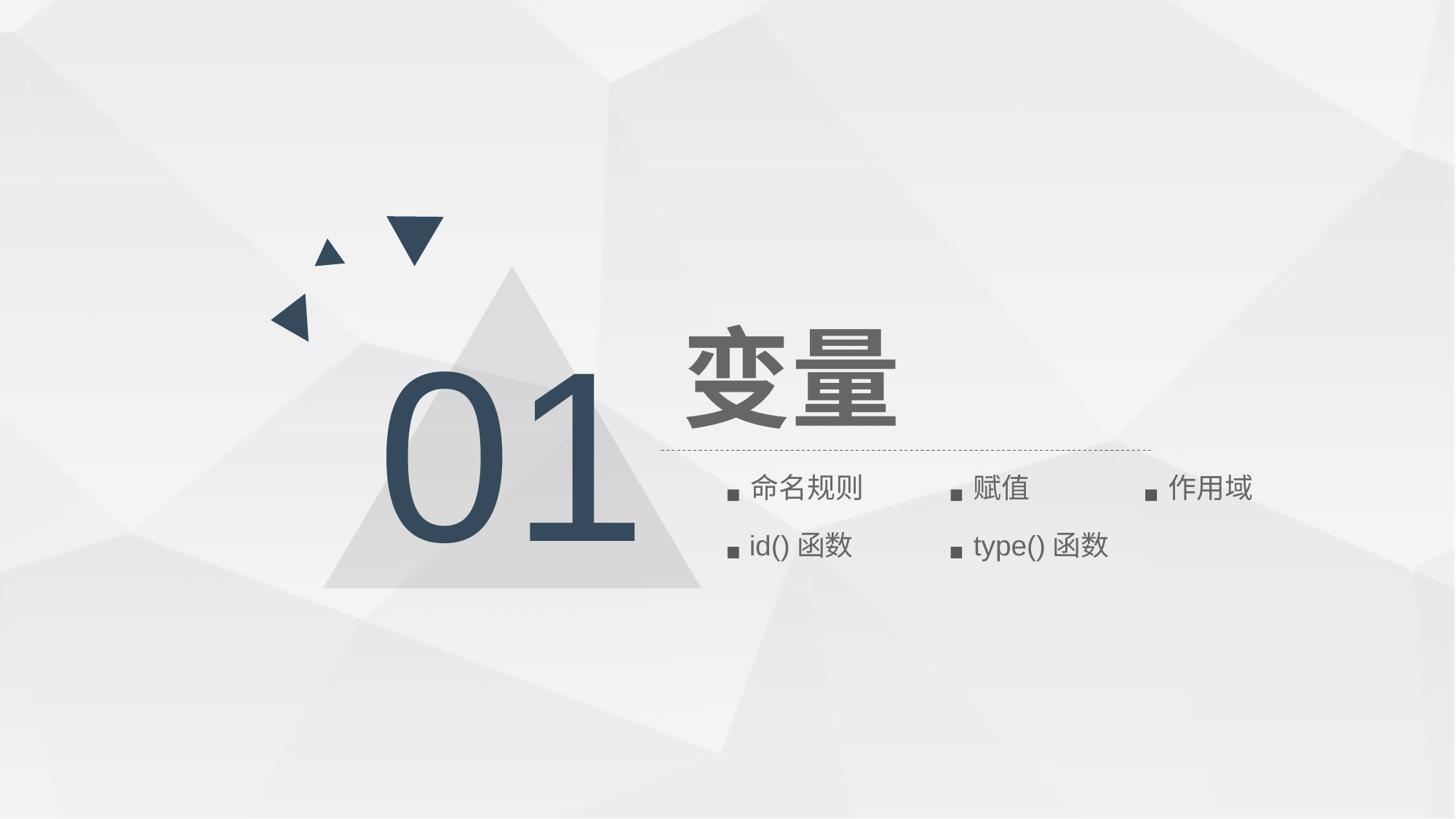

01

变量
命名规则

赋值

作用域

type()函数

id()函数